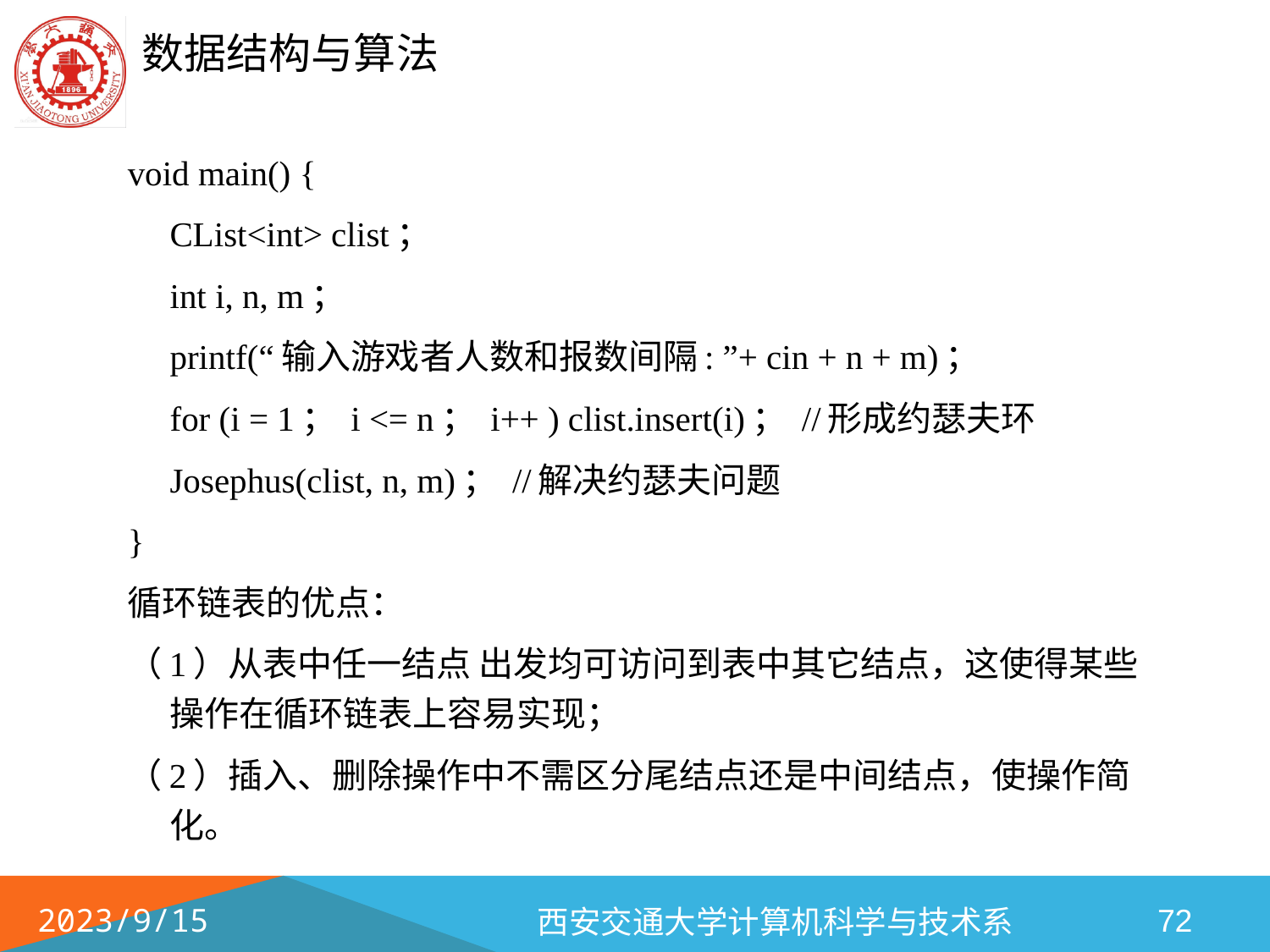

void main() {
	CList<int> clist；
	int i, n, m；
	printf(“输入游戏者人数和报数间隔: ”+ cin + n + m)；
	for (i = 1； i <= n； i++ ) clist.insert(i)； //形成约瑟夫环
	Josephus(clist, n, m)； //解决约瑟夫问题
}
循环链表的优点：
（1）从表中任一结点 出发均可访问到表中其它结点，这使得某些操作在循环链表上容易实现；
（2）插入、删除操作中不需区分尾结点还是中间结点，使操作简化。